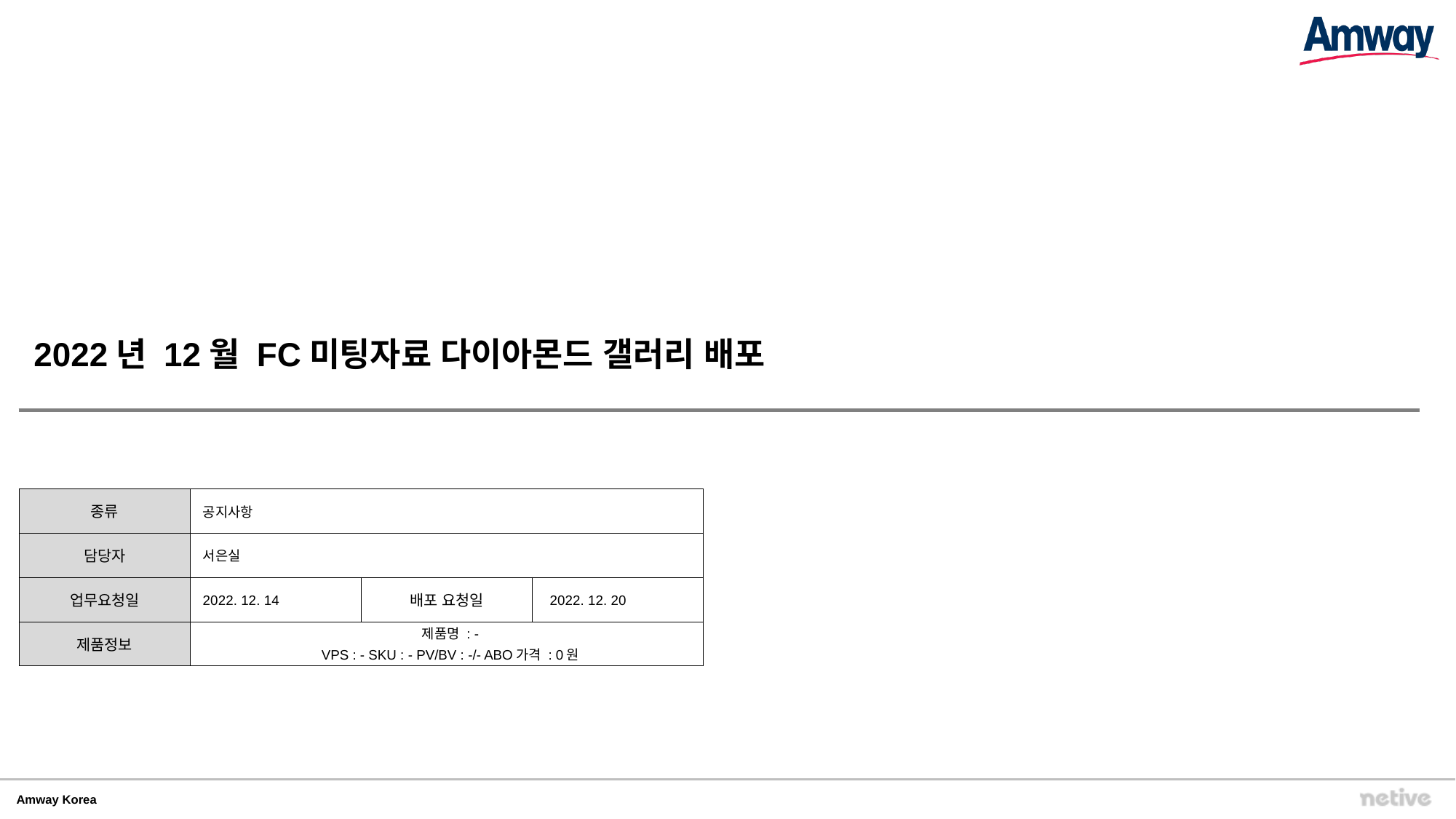

2022년 12월 FC미팅자료 다이아몬드 갤러리 배포
공지사항
서은실
2022. 12. 20
2022. 12. 14
제품명 : -

VPS : - SKU : - PV/BV : -/- ABO가격 : 0원